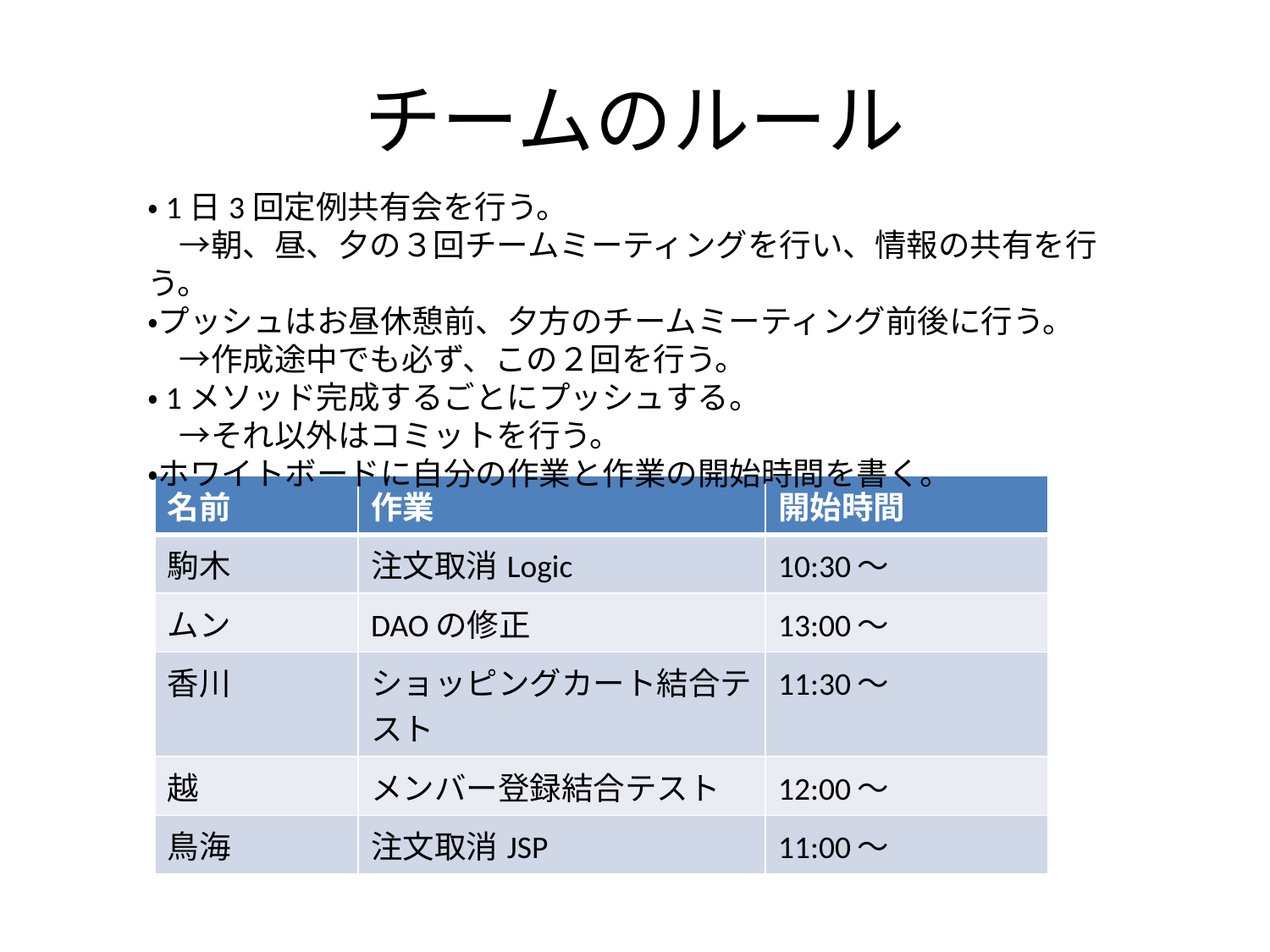

# チームのルール
・1日3回定例共有会を行う。
　→朝、昼、夕の３回チームミーティングを行い、情報の共有を行う。
・プッシュはお昼休憩前、夕方のチームミーティング前後に行う。
　→作成途中でも必ず、この２回を行う。
・1メソッド完成するごとにプッシュする。
　→それ以外はコミットを行う。
・ホワイトボードに自分の作業と作業の開始時間を書く。
| 名前 | 作業 | 開始時間 |
| --- | --- | --- |
| 駒木 | 注文取消Logic | 10:30～ |
| ムン | DAOの修正 | 13:00～ |
| 香川 | ショッピングカート結合テスト | 11:30～ |
| 越 | メンバー登録結合テスト | 12:00～ |
| 鳥海 | 注文取消JSP | 11:00～ |